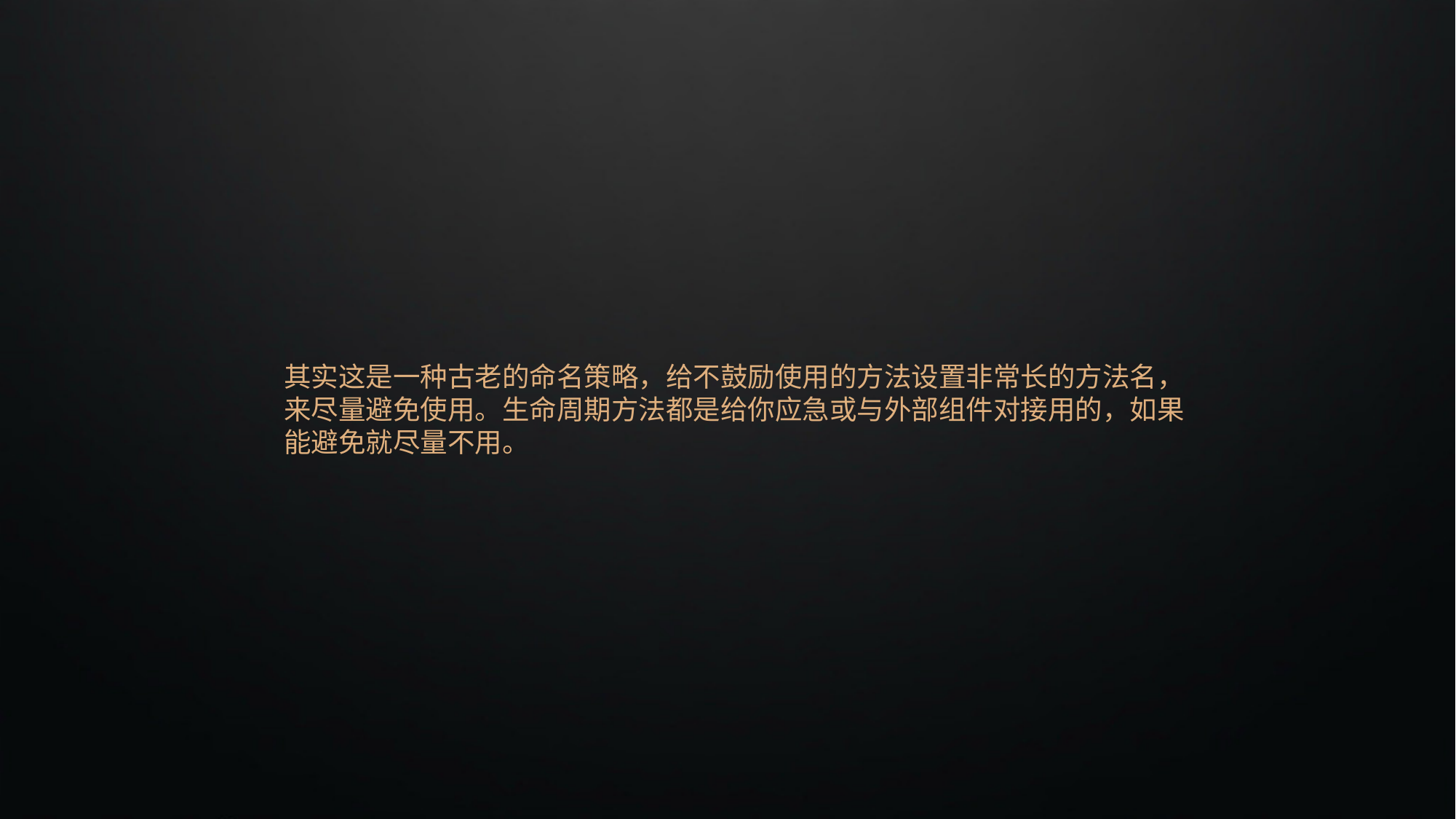

其实这是一种古老的命名策略，给不鼓励使用的方法设置非常长的方法名，来尽量避免使用。生命周期方法都是给你应急或与外部组件对接用的，如果能避免就尽量不用。